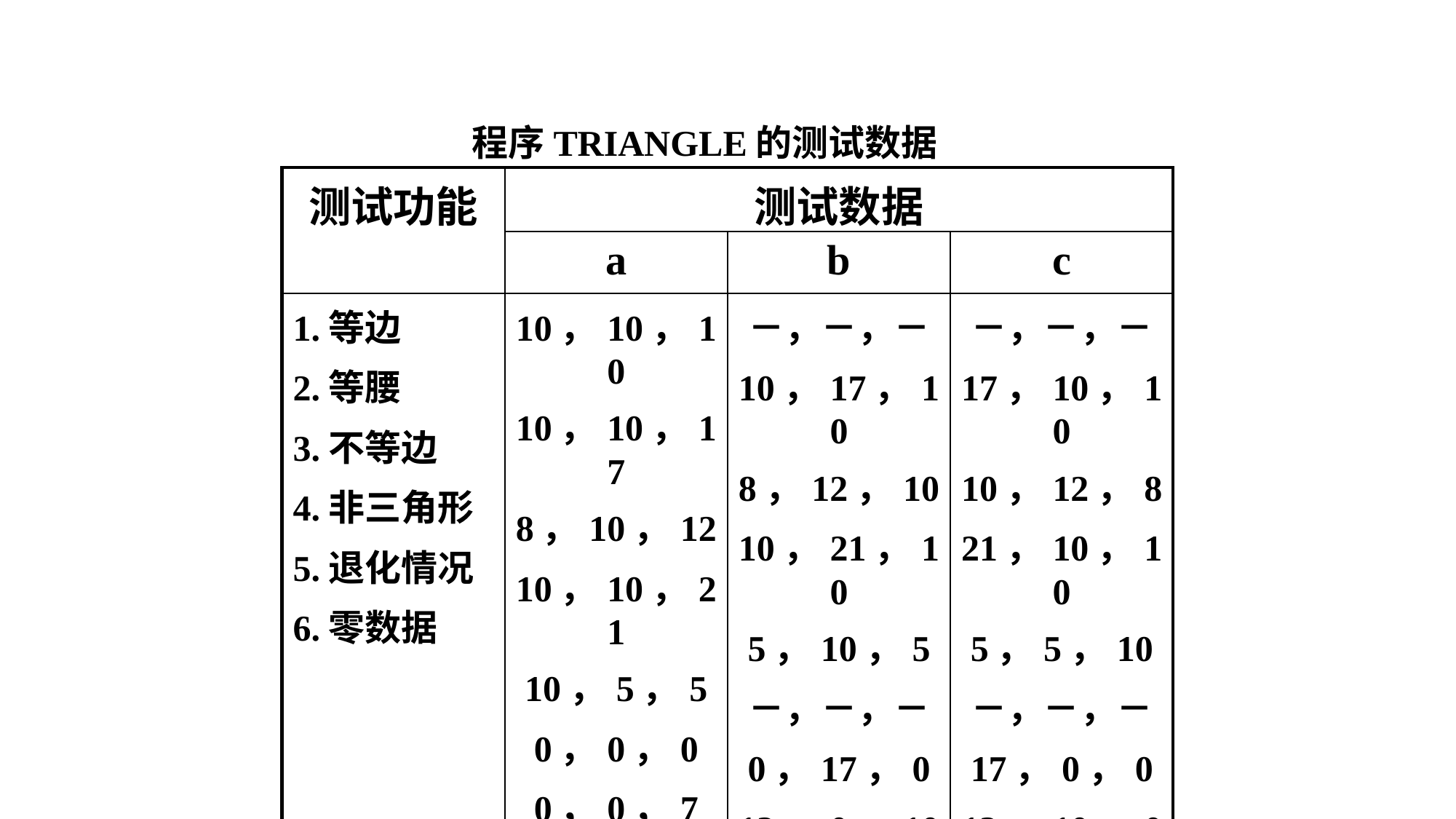

程序TRIANGLE的测试数据
| 测试功能 | 测试数据 |  |  |
| --- | --- | --- | --- |
|  | a | b | c |
| 1.等边 2.等腰 3.不等边 4.非三角形 5.退化情况 6.零数据 | 10，10，10 10，10，17 8，10，12 10，10，21 10，5，5 0，0，0 0，0，7 0，10，12 | －，－，－ 10，17，10 8，12，10 10，21，10 5，10，5 －，－，－ 0，17，0 12，0，10 | －，－，－ 17，10，10 10，12，8 21，10，10 5，5，10 －，－，－ 17，0，0 12，10，0 |